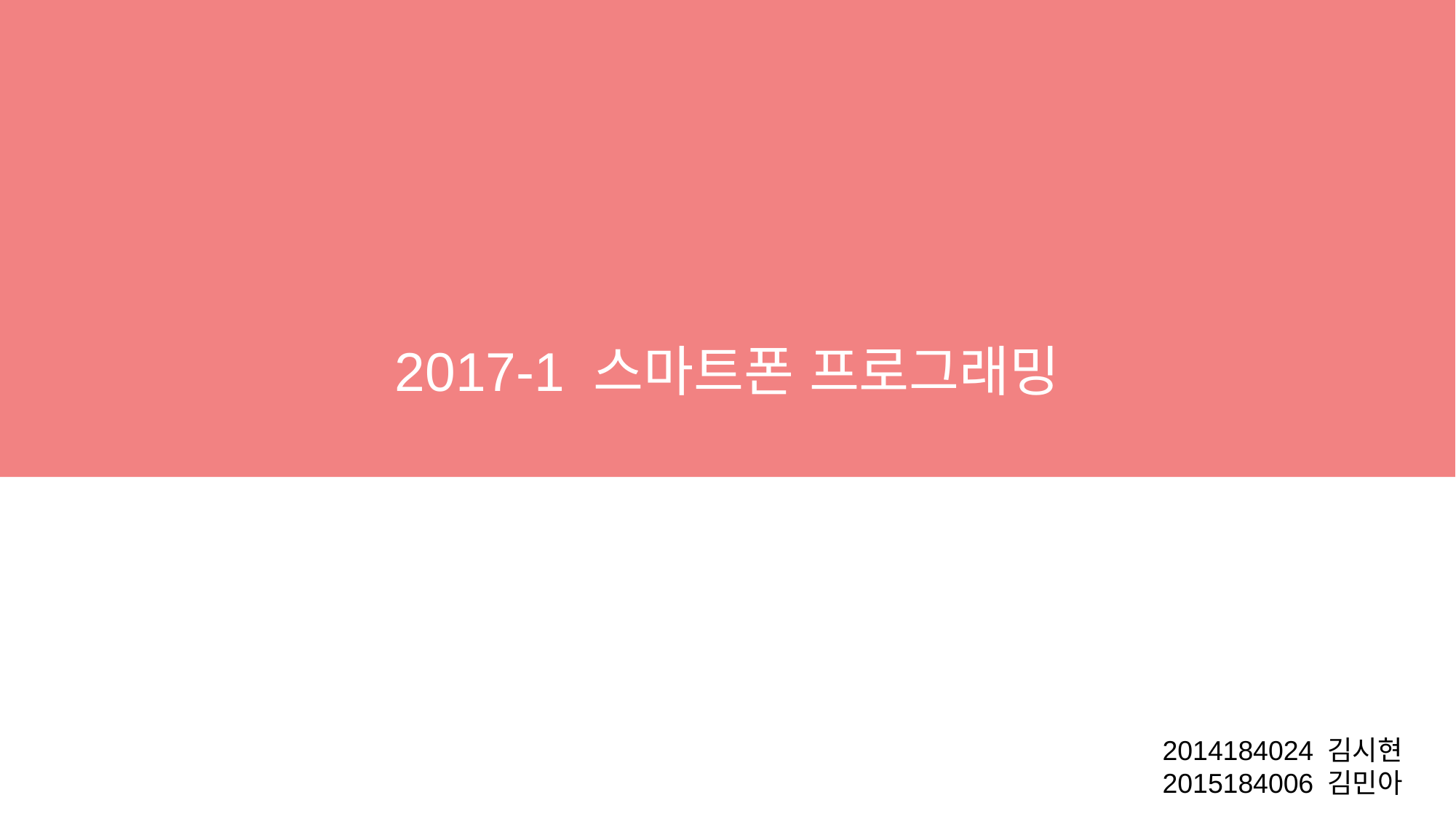

2017-1 스마트폰 프로그래밍
2014184024 김시현
2015184006 김민아